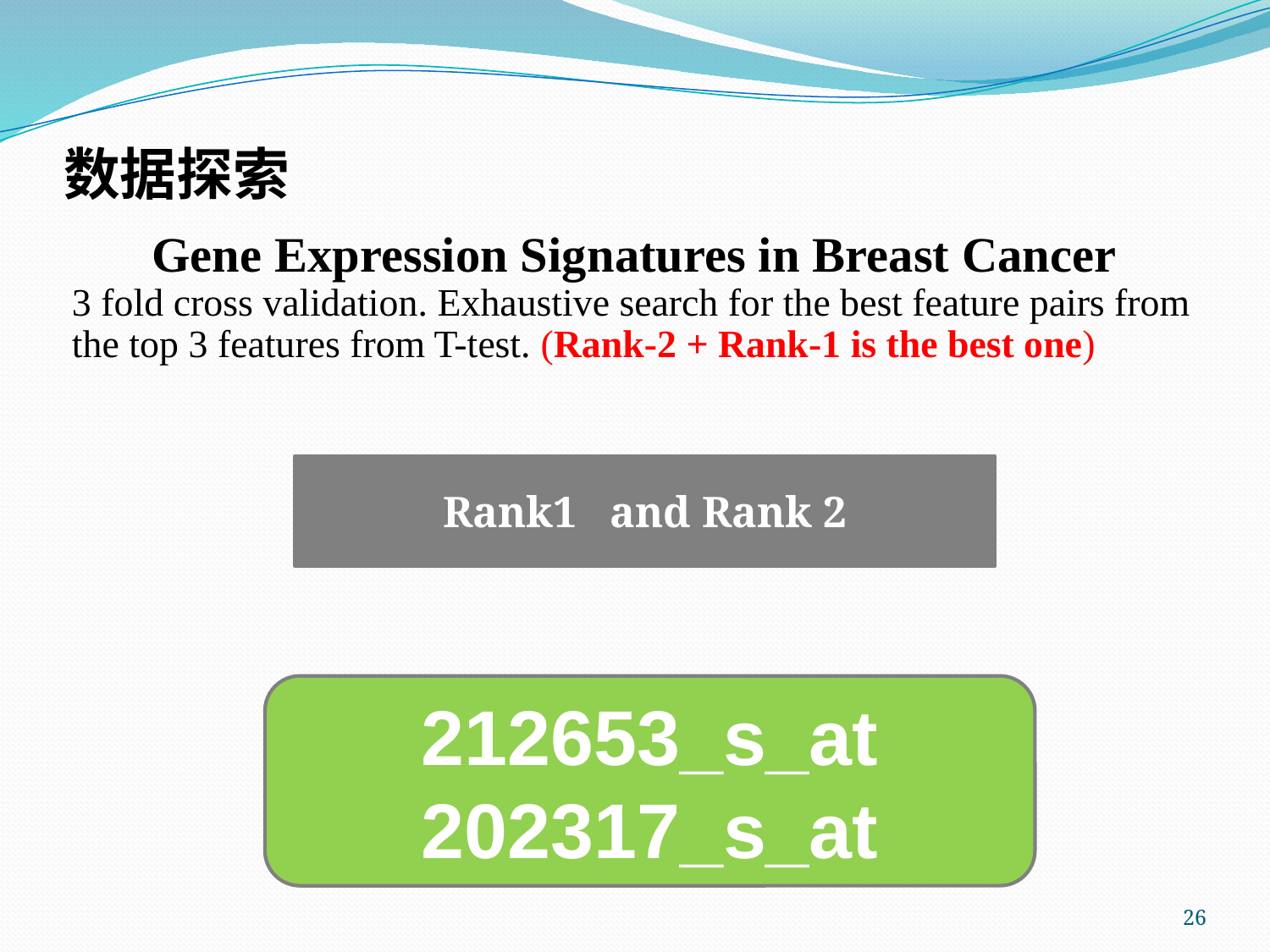

# 数据探索
Gene Expression Signatures in Breast Cancer
3 fold cross validation. Exhaustive search for the best feature pairs from the top 3 features from T-test. (Rank-2 + Rank-1 is the best one)
Rank1   and Rank 2
212653_s_at
202317_s_at
26